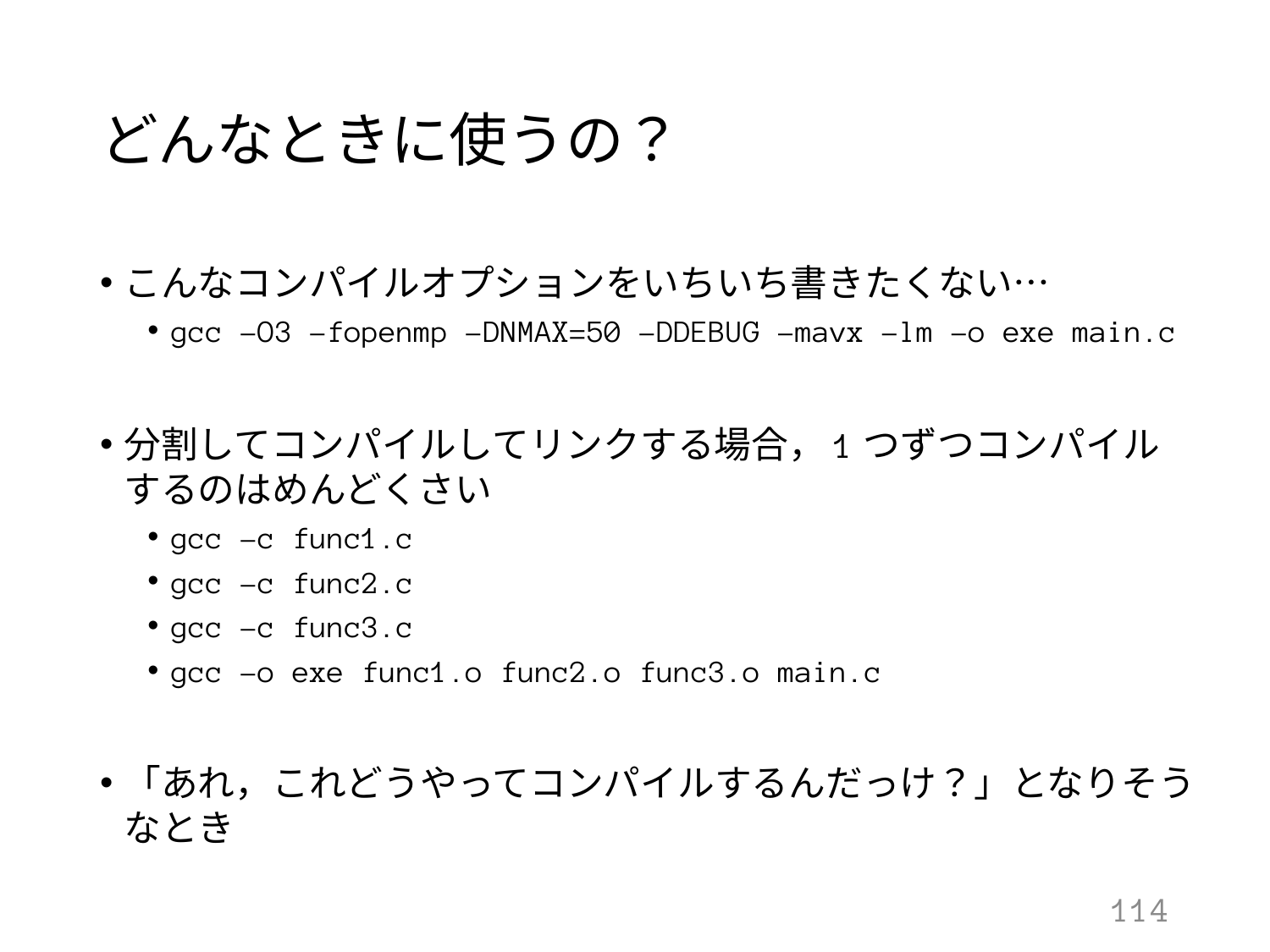

# どんなときに使うの？
こんなコンパイルオプションをいちいち書きたくない…
gcc –O3 –fopenmp –DNMAX=50 –DDEBUG –mavx –lm –o exe main.c

分割してコンパイルしてリンクする場合，1つずつコンパイル
するのはめんどくさい
gcc –c func1.c
gcc –c func2.c
gcc –c func3.c
gcc –o exe func1.o func2.o func3.o main.c

「あれ，これどうやってコンパイルするんだっけ？」となりそうなとき
114